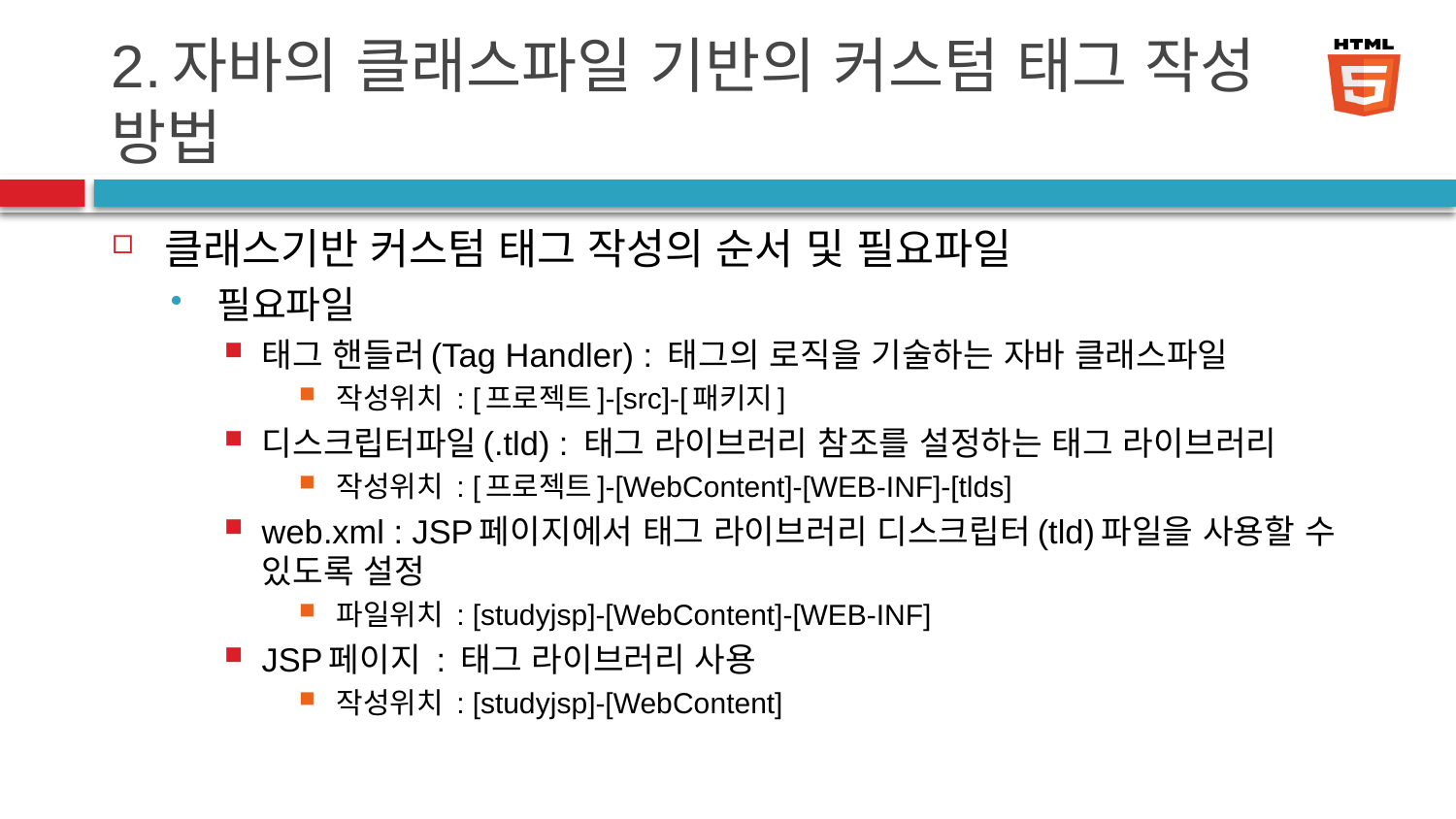

# 2.자바의 클래스파일 기반의 커스텀 태그 작성 방법
클래스기반 커스텀 태그 작성의 순서 및 필요파일
필요파일
태그 핸들러(Tag Handler) : 태그의 로직을 기술하는 자바 클래스파일
작성위치 : [프로젝트]-[src]-[패키지]
디스크립터파일(.tld) : 태그 라이브러리 참조를 설정하는 태그 라이브러리
작성위치 : [프로젝트]-[WebContent]-[WEB-INF]-[tlds]
web.xml : JSP페이지에서 태그 라이브러리 디스크립터(tld)파일을 사용할 수 있도록 설정
파일위치 : [studyjsp]-[WebContent]-[WEB-INF]
JSP페이지 : 태그 라이브러리 사용
작성위치 : [studyjsp]-[WebContent]